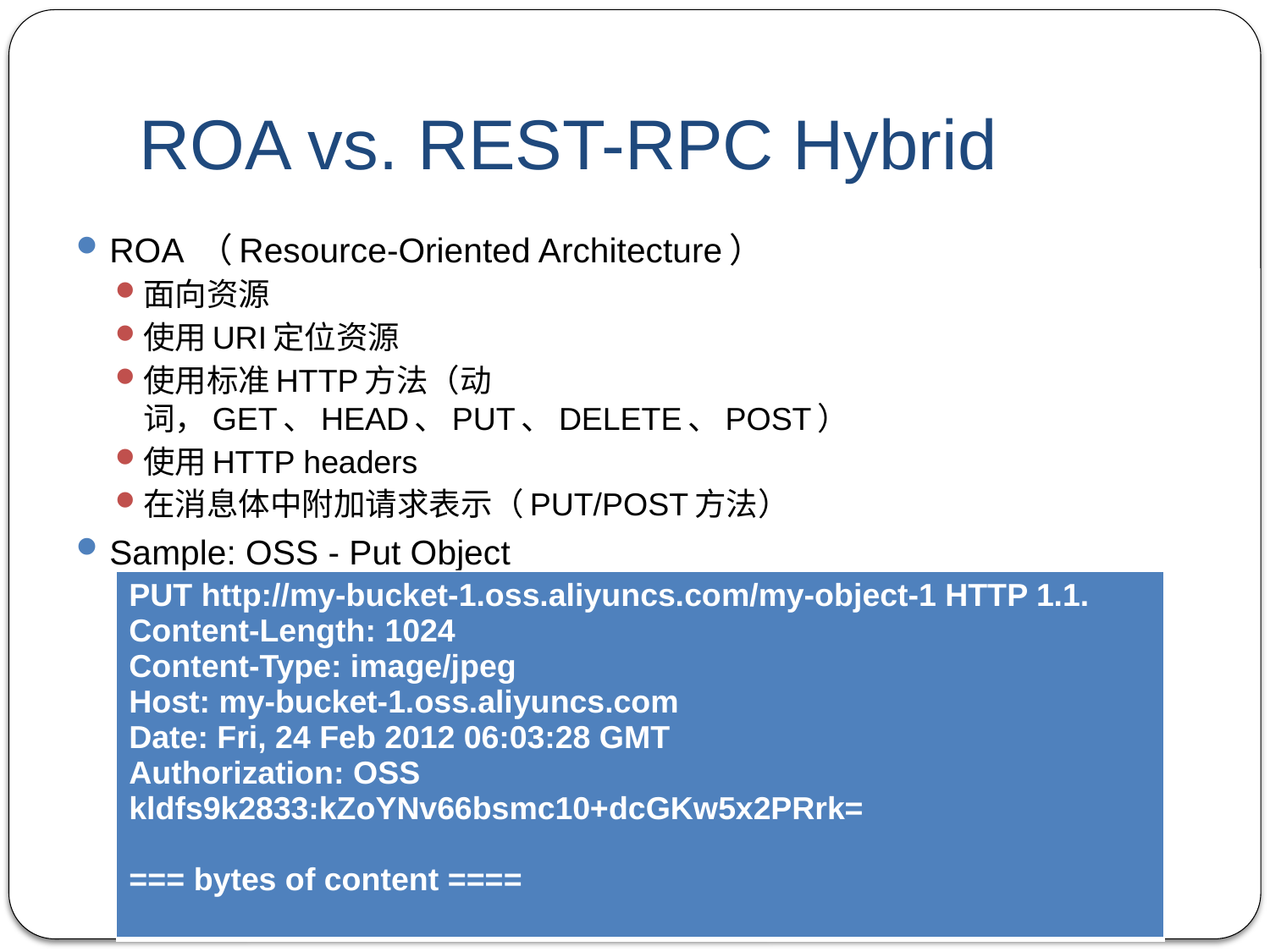

# ROA vs. REST-RPC Hybrid
ROA （Resource-Oriented Architecture）
面向资源
使用URI定位资源
使用标准HTTP方法（动词，GET、HEAD、PUT、DELETE、POST）
使用HTTP headers
在消息体中附加请求表示（PUT/POST方法）
Sample: OSS - Put Object
| PUT http://my-bucket-1.oss.aliyuncs.com/my-object-1 HTTP 1.1. Content-Length: 1024 Content-Type: image/jpeg Host: my-bucket-1.oss.aliyuncs.com Date: Fri, 24 Feb 2012 06:03:28 GMT Authorization: OSS kldfs9k2833:kZoYNv66bsmc10+dcGKw5x2PRrk= === bytes of content ==== |
| --- |